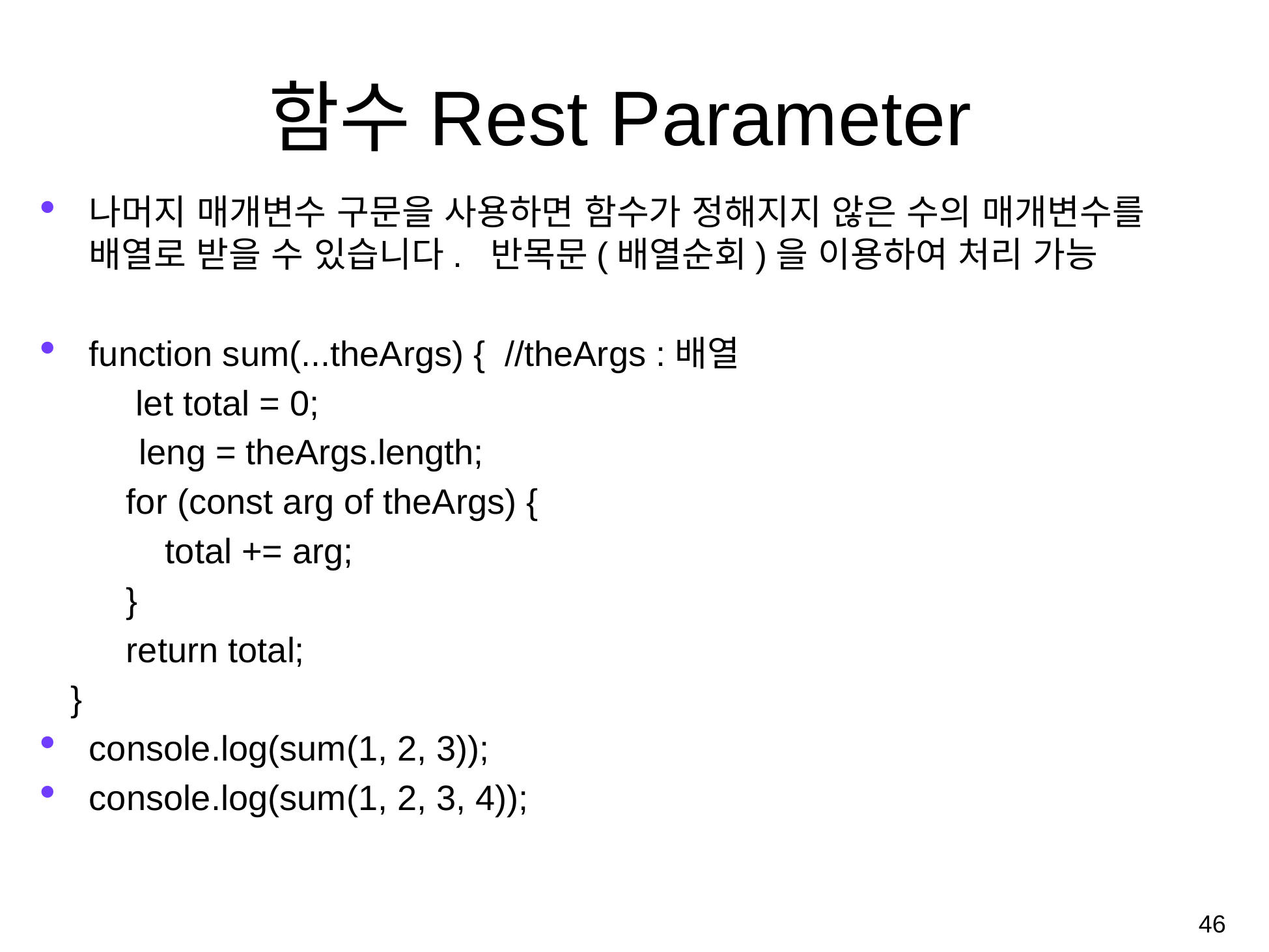

# 함수Rest Parameter
나머지 매개변수 구문을 사용하면 함수가 정해지지 않은 수의 매개변수를 배열로 받을 수 있습니다.  반목문(배열순회)을 이용하여 처리 가능

function sum(...theArgs) {  //theArgs :배열
    let total = 0;
  	leng = theArgs.length;
   for (const arg of theArgs) {
       total += arg;
   }
   return total;
   }
console.log(sum(1, 2, 3));
console.log(sum(1, 2, 3, 4));
46